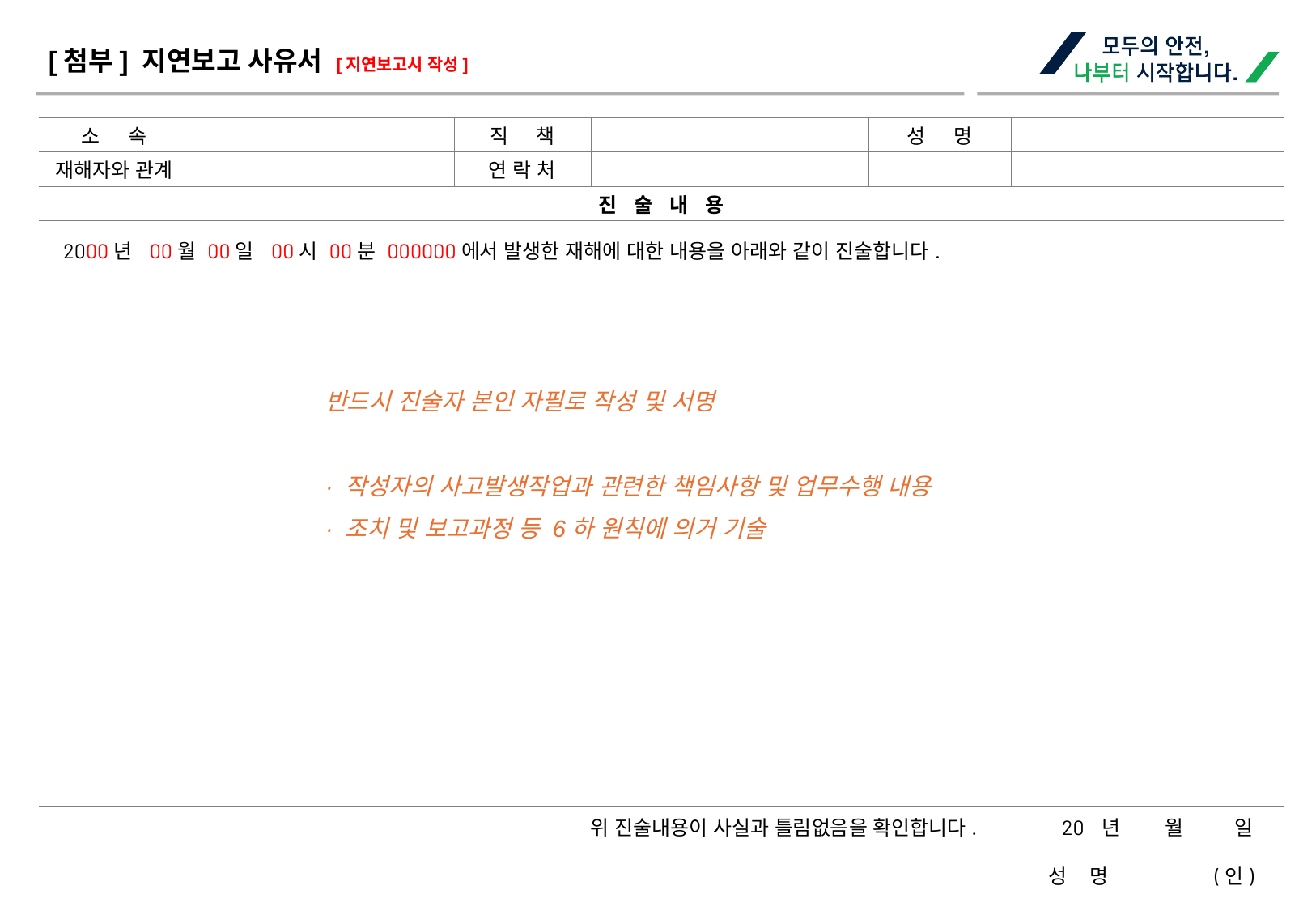

[첨부] 지연보고 사유서 [지연보고시 작성]
| 소 속 |  | 직 책 |  | 성 명 |  |
| --- | --- | --- | --- | --- | --- |
| 재해자와 관계 |  | 연 락 처 |  |  |  |
| 진 술 내 용 |  |  |  |  |  |
| 2000년 00월 00일 00시 00분 000000에서 발생한 재해에 대한 내용을 아래와 같이 진술합니다. |  |  |  |  |  |
반드시 진술자 본인 자필로 작성 및 서명

· 작성자의 사고발생작업과 관련한 책임사항 및 업무수행 내용
· 조치 및 보고과정 등 6하 원칙에 의거 기술
위 진술내용이 사실과 틀림없음을 확인합니다.                     20   년        월         일
성    명                  (인)